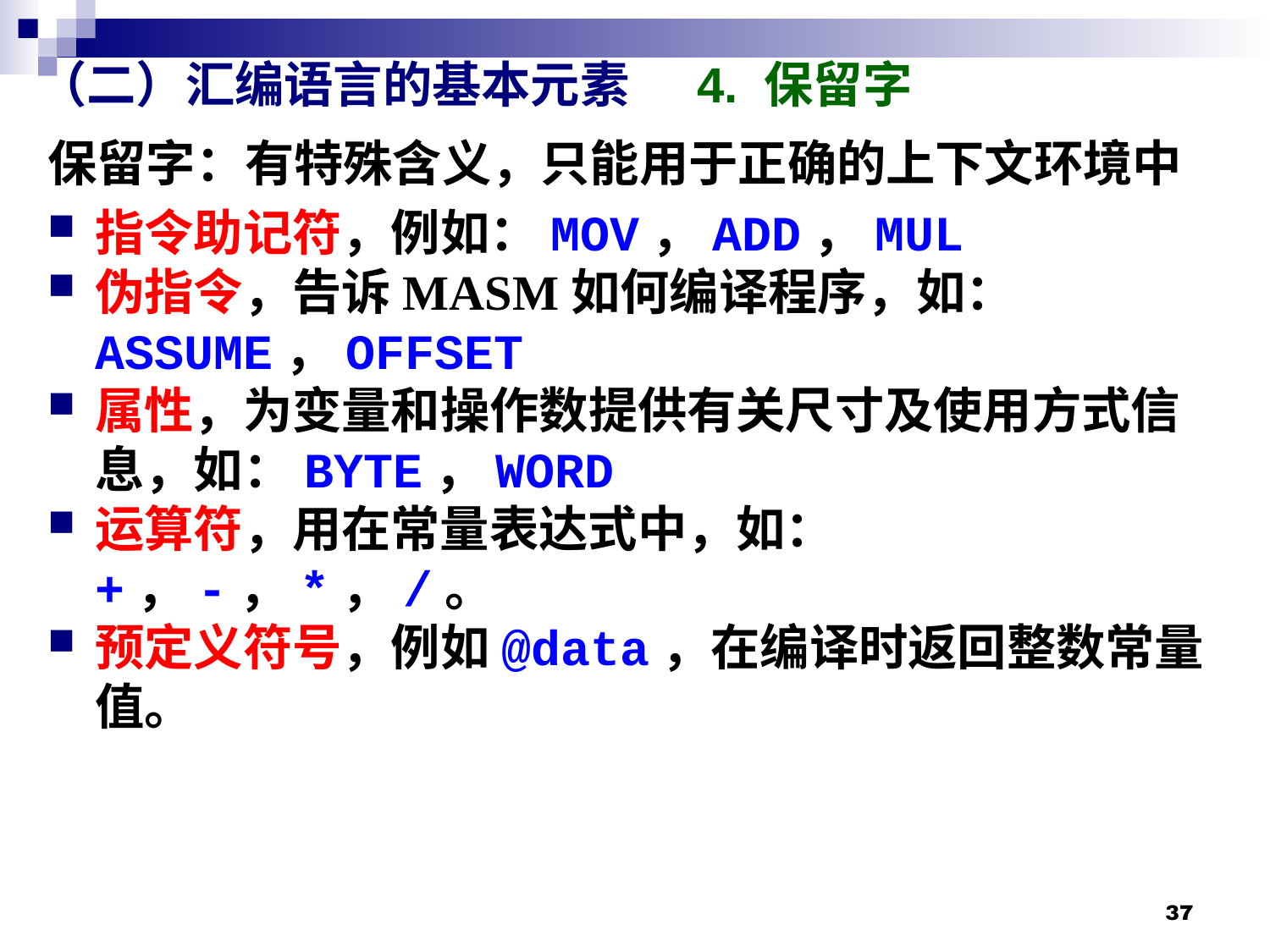

# （二）汇编语言的基本元素     4. 保留字
保留字：有特殊含义，只能用于正确的上下文环境中
指令助记符，例如：MOV，ADD，MUL
伪指令，告诉MASM如何编译程序，如：ASSUME，OFFSET
属性，为变量和操作数提供有关尺寸及使用方式信息，如：BYTE，WORD
运算符，用在常量表达式中，如：+，-，*，/。
预定义符号，例如@data，在编译时返回整数常量值。
37